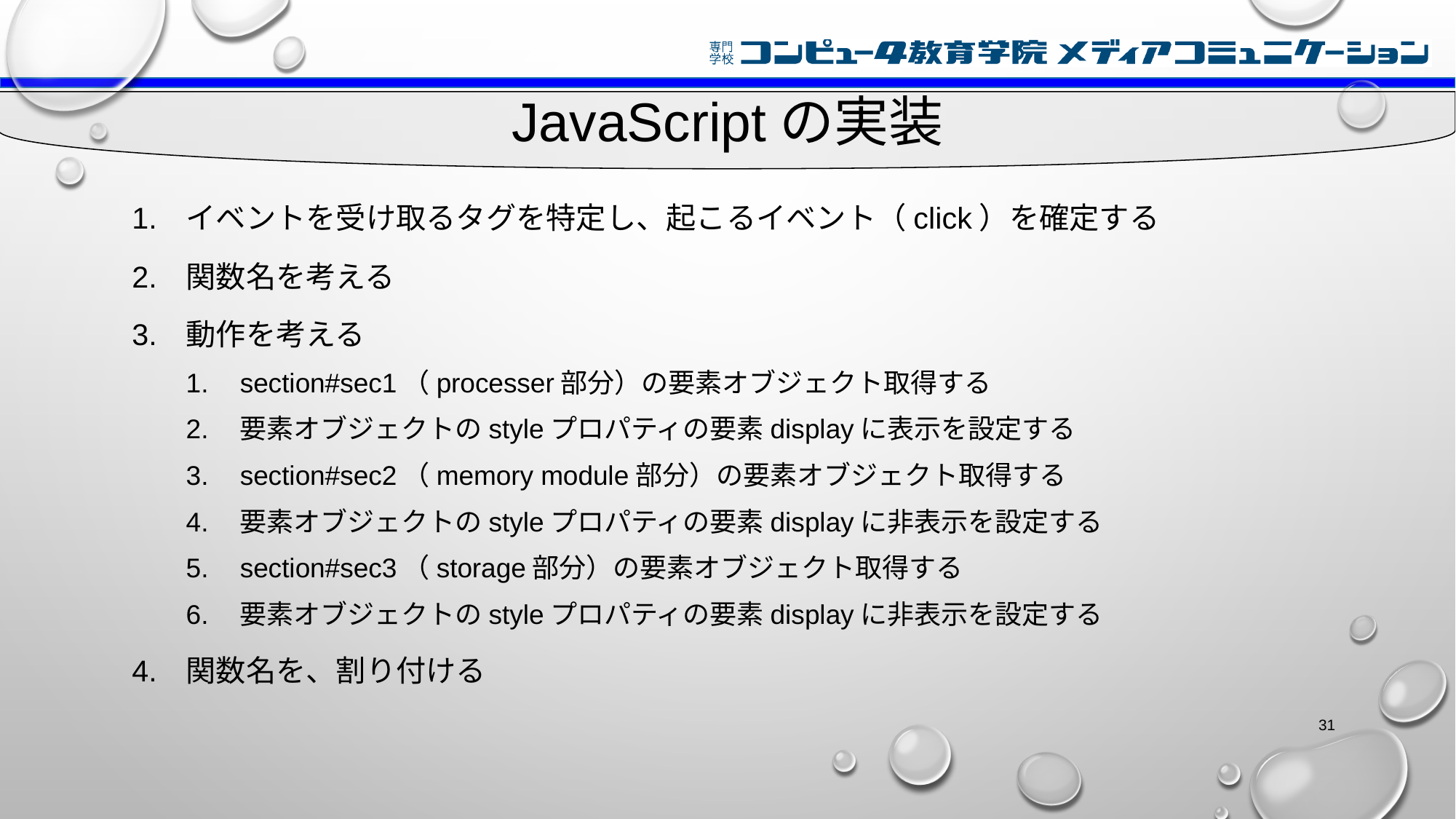

# JavaScriptの実装
イベントを受け取るタグを特定し、起こるイベント（click）を確定する
関数名を考える
動作を考える
section#sec1（processer部分）の要素オブジェクト取得する
要素オブジェクトのstyleプロパティの要素displayに表示を設定する
section#sec2（memory module部分）の要素オブジェクト取得する
要素オブジェクトのstyleプロパティの要素displayに非表示を設定する
section#sec3（storage部分）の要素オブジェクト取得する
要素オブジェクトのstyleプロパティの要素displayに非表示を設定する
関数名を、割り付ける

31